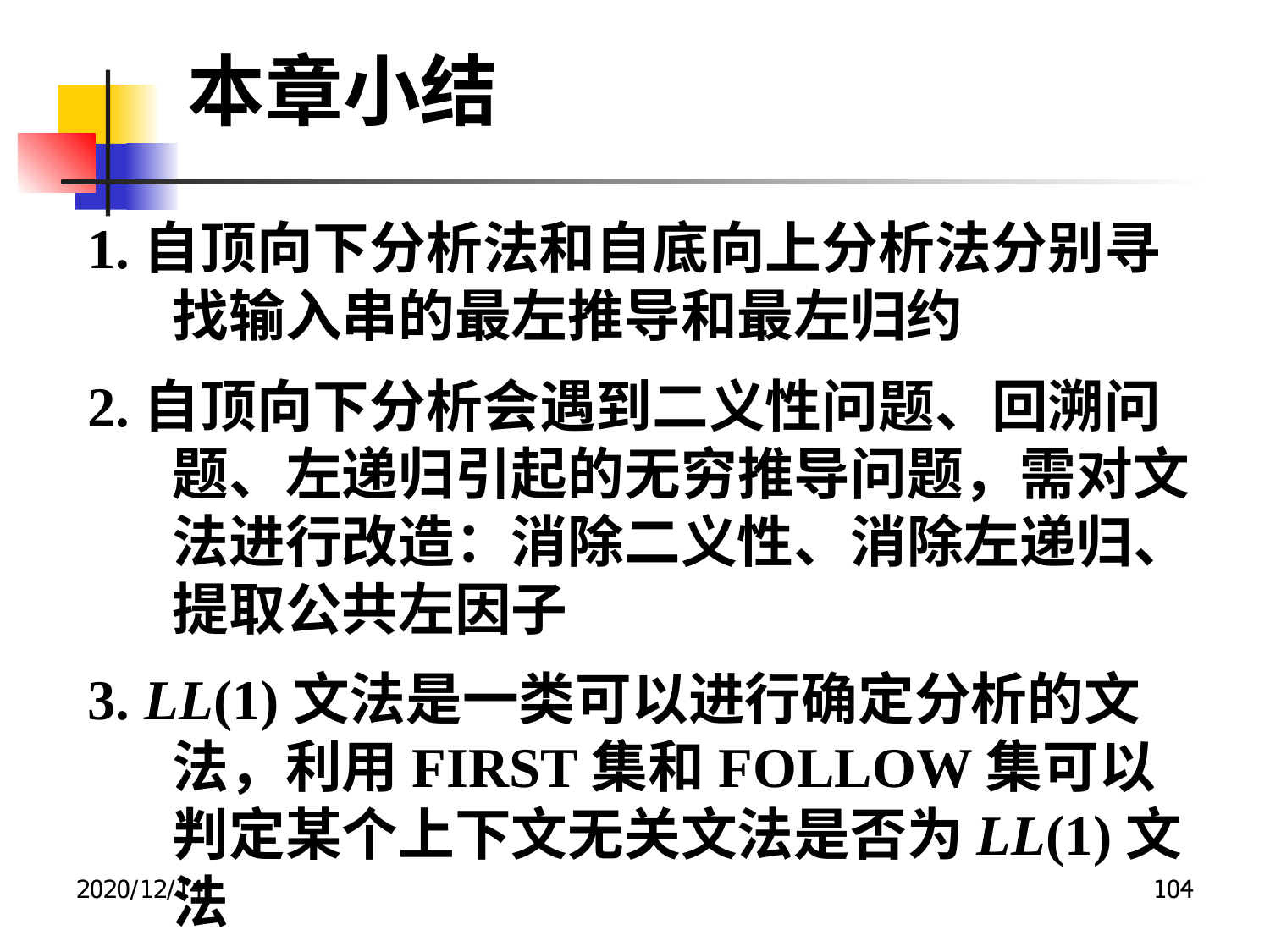

本章小结
1.自顶向下分析法和自底向上分析法分别寻找输入串的最左推导和最左归约
2.自顶向下分析会遇到二义性问题、回溯问题、左递归引起的无穷推导问题，需对文法进行改造：消除二义性、消除左递归、提取公共左因子
3. LL(1)文法是一类可以进行确定分析的文法，利用FIRST集和FOLLOW集可以判定某个上下文无关文法是否为LL(1)文法
2020/12/14
104